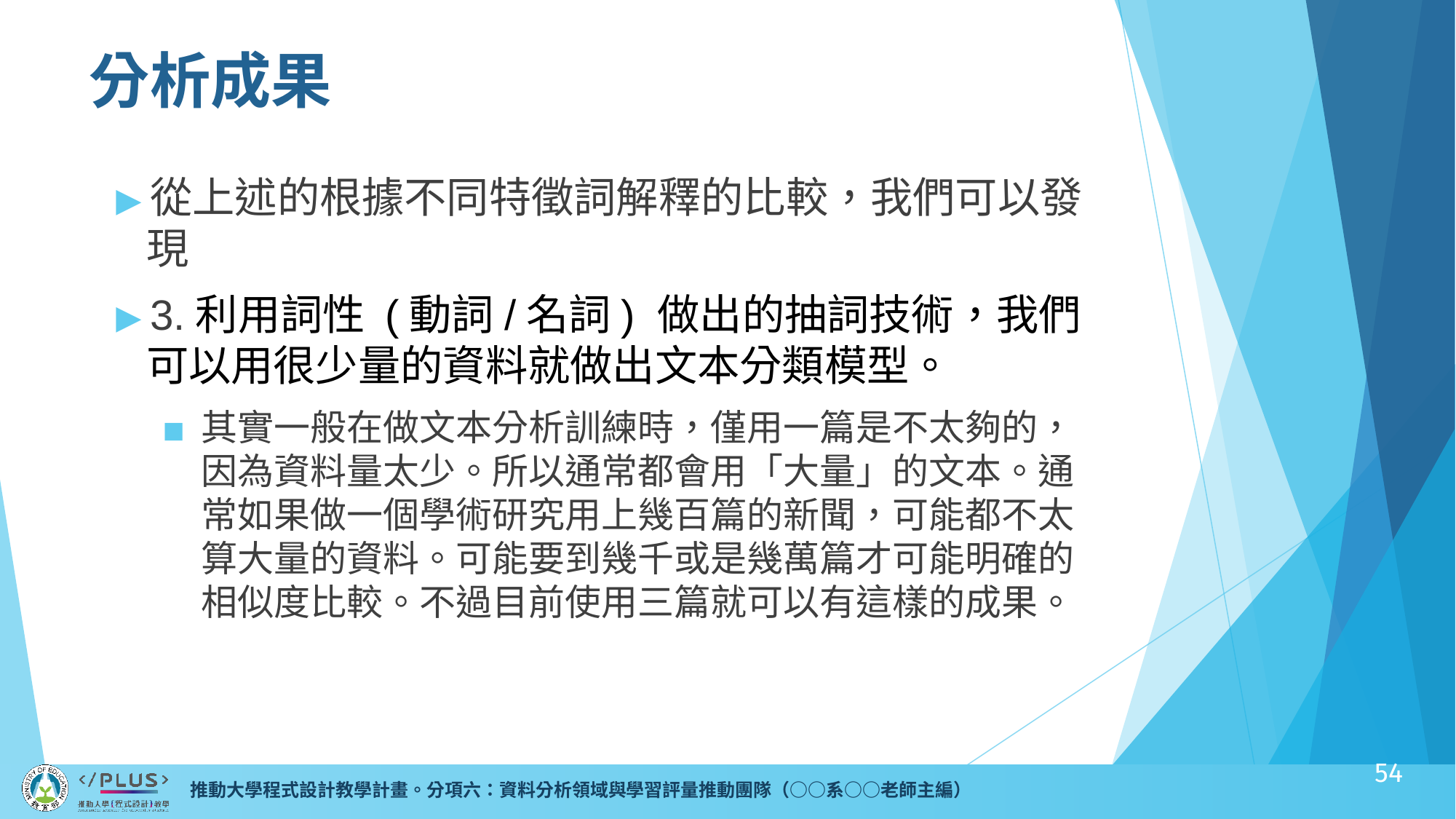

# 分析成果
從上述的根據不同特徵詞解釋的比較，我們可以發現
3.利用詞性 (動詞/名詞) 做出的抽詞技術，我們可以用很少量的資料就做出文本分類模型。
其實一般在做文本分析訓練時，僅用一篇是不太夠的，因為資料量太少。所以通常都會用「大量」的文本。通常如果做一個學術研究用上幾百篇的新聞，可能都不太算大量的資料。可能要到幾千或是幾萬篇才可能明確的相似度比較。不過目前使用三篇就可以有這樣的成果。
54